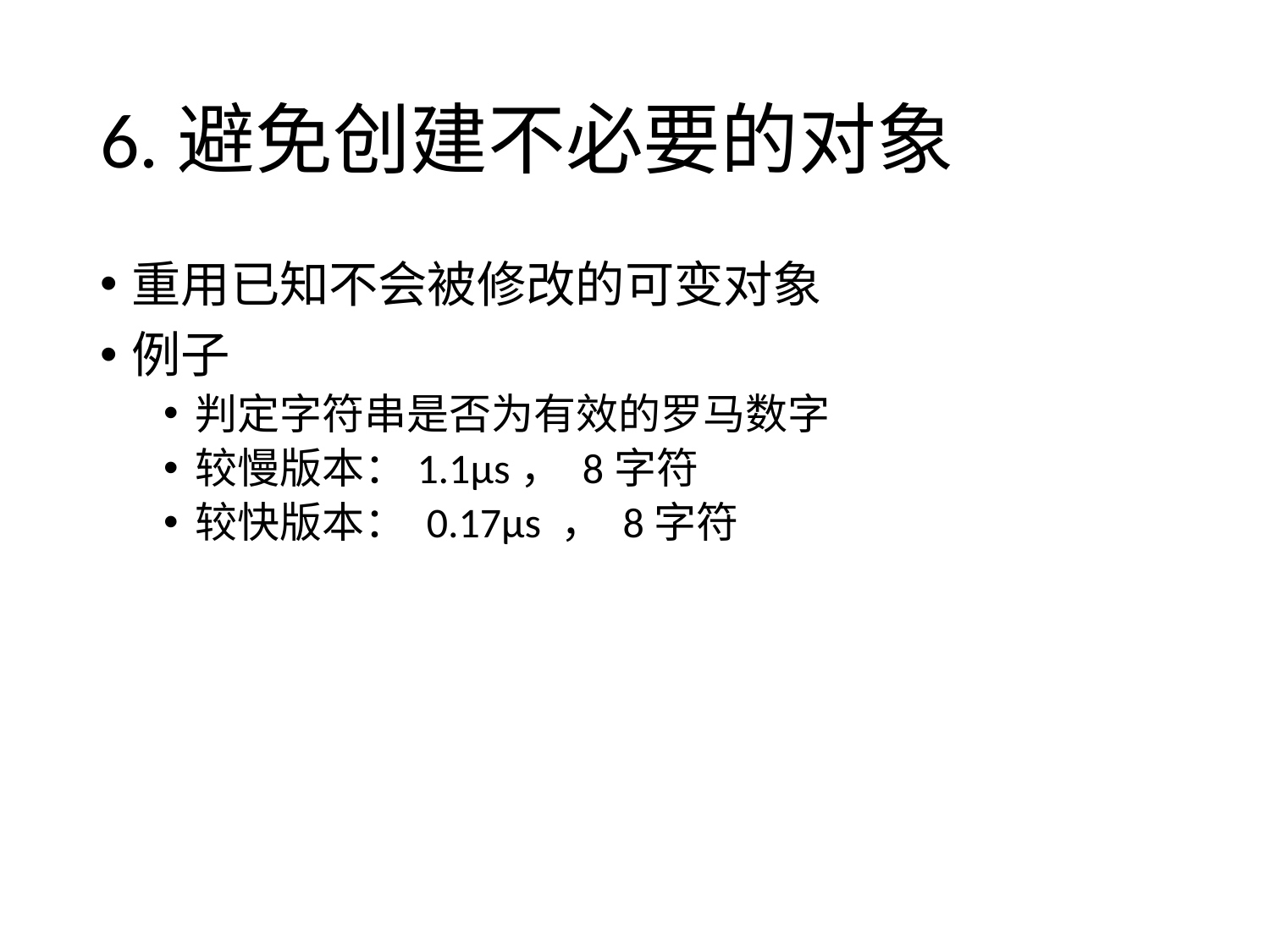

# 6.避免创建不必要的对象
重用已知不会被修改的可变对象
例子
判定字符串是否为有效的罗马数字
较慢版本：1.1μs， 8字符
较快版本： 0.17μs ， 8字符